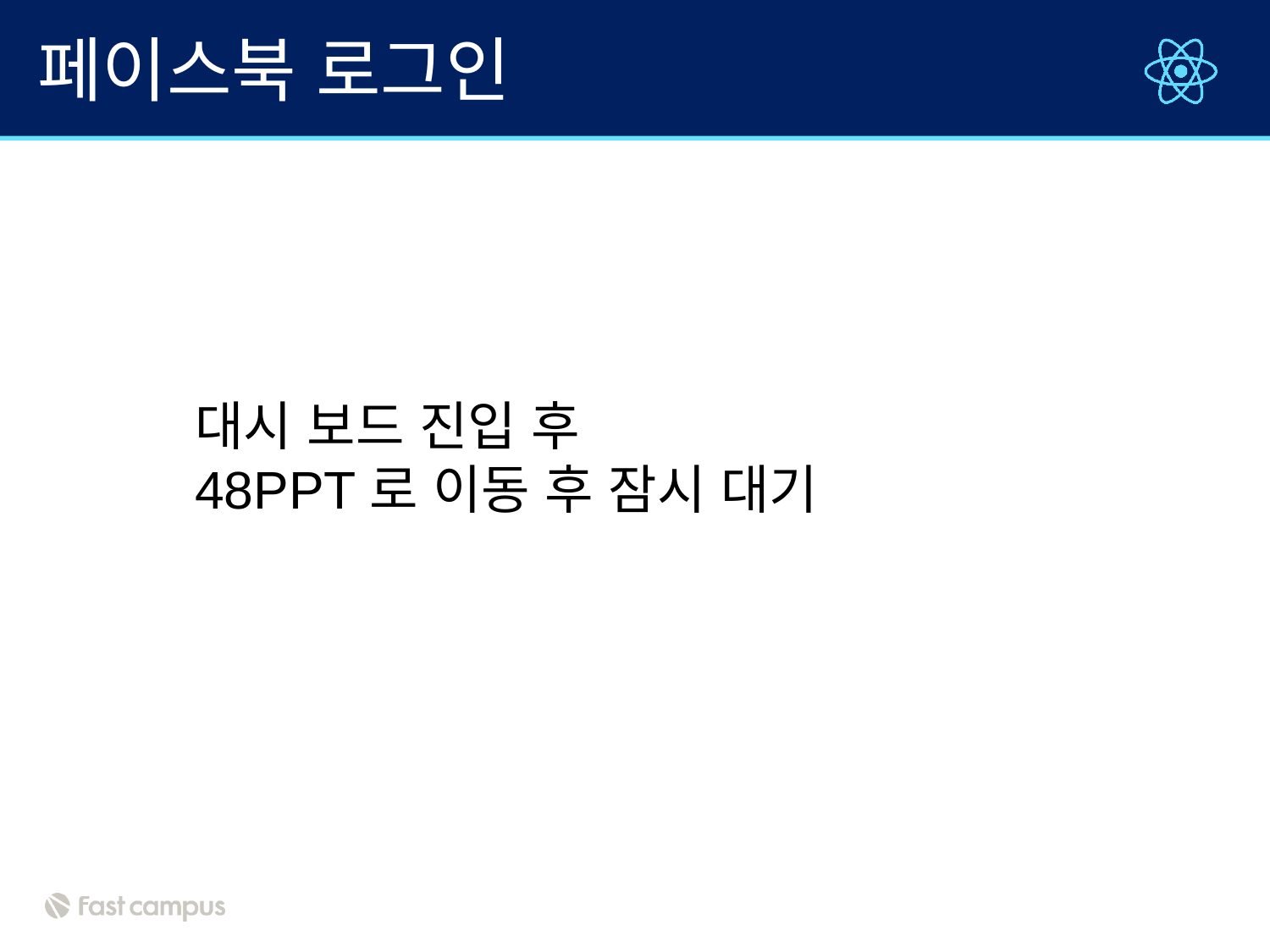

# 페이스북 로그인
대시 보드 진입 후
48PPT로 이동 후 잠시 대기